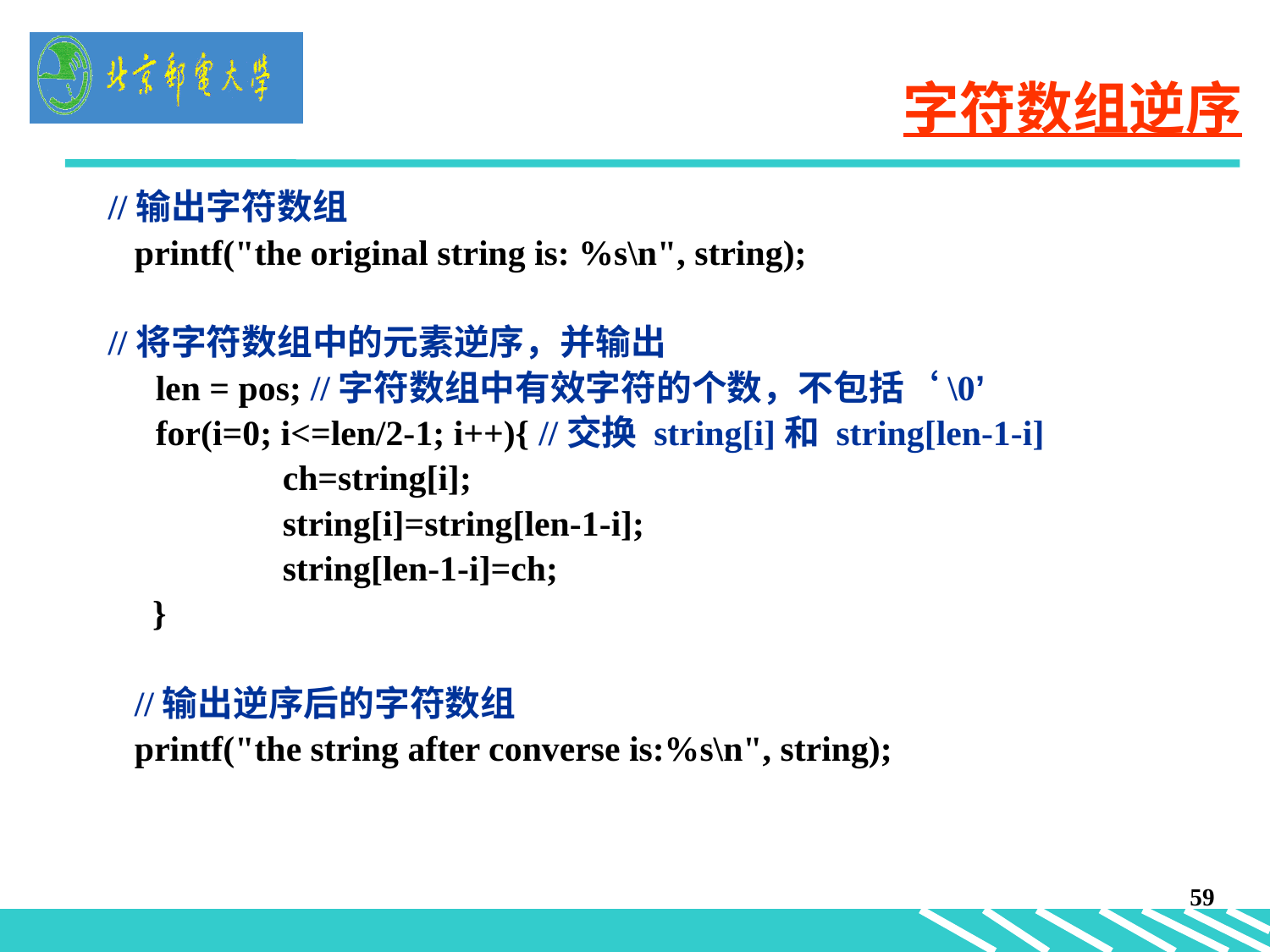

# 字符数组逆序
//输出字符数组
   printf("the original string is: %s\n", string);

//将字符数组中的元素逆序，并输出
	len = pos; //字符数组中有效字符的个数，不包括‘\0’
	for(i=0; i<=len/2-1; i++){ //交换 string[i]和 string[len-1-i]
		ch=string[i];
		string[i]=string[len-1-i];
		string[len-1-i]=ch;
     }

   //输出逆序后的字符数组
   printf("the string after converse is:%s\n", string);
59